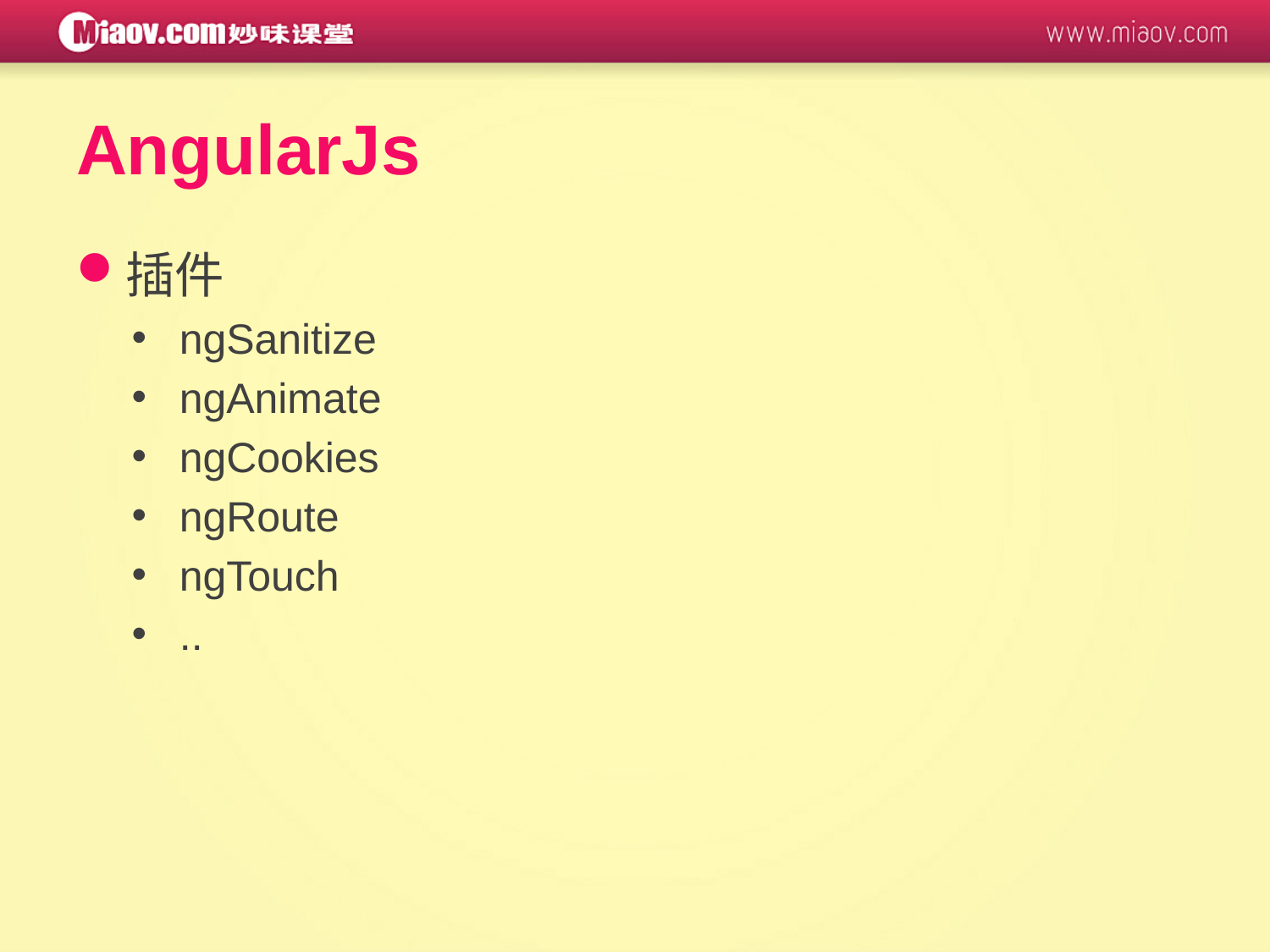

# AngularJs
插件
ngSanitize
ngAnimate
ngCookies
ngRoute
ngTouch
..